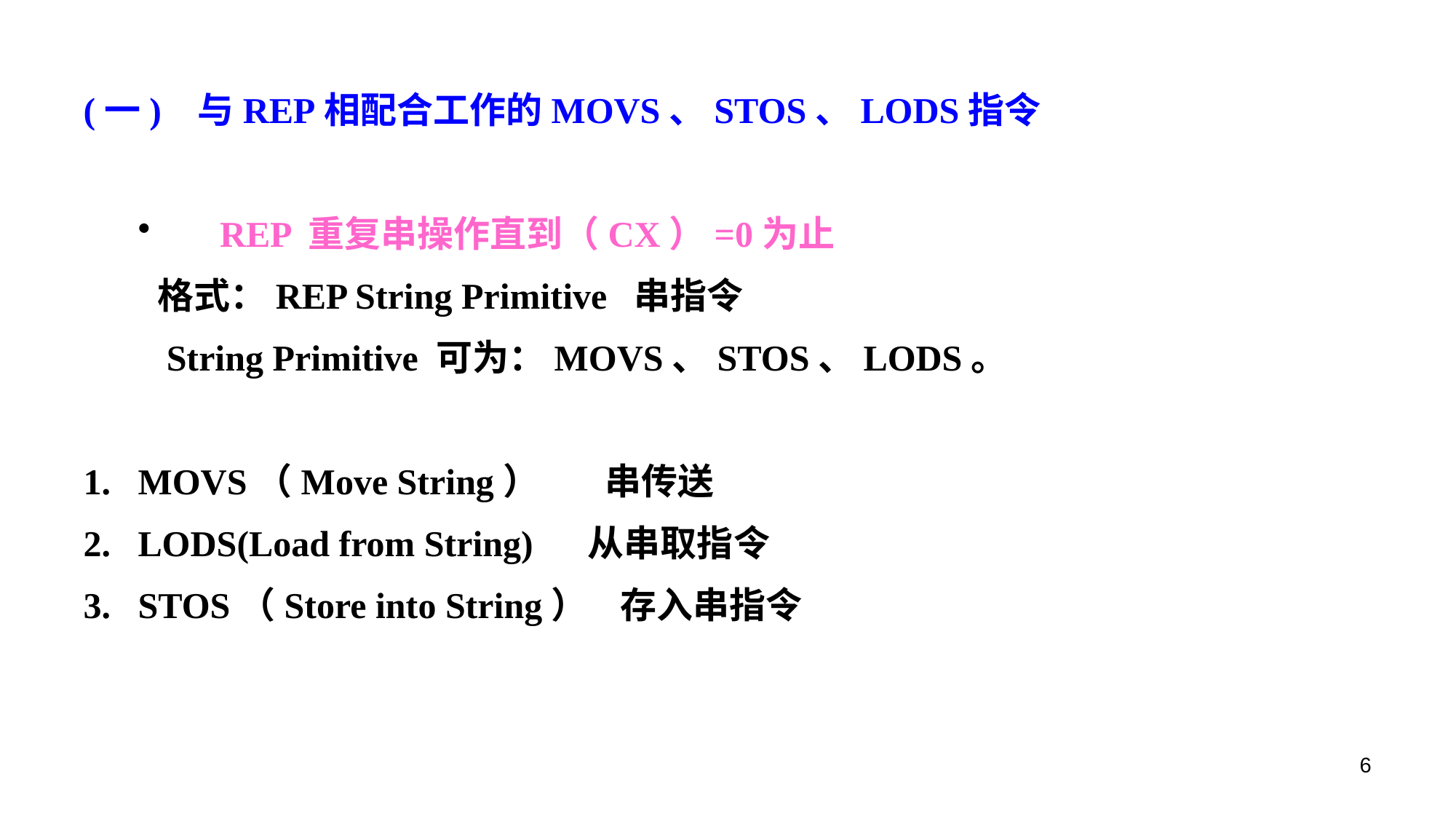

(一)   与REP相配合工作的MOVS、STOS、LODS指令

   REP 重复串操作直到（CX）=0为止
        格式：REP String Primitive  串指令
            String Primitive 可为：MOVS、STOS、LODS。

MOVS（Move String）        串传送
LODS(Load from String)     从串取指令
STOS（Store into String）    存入串指令
6